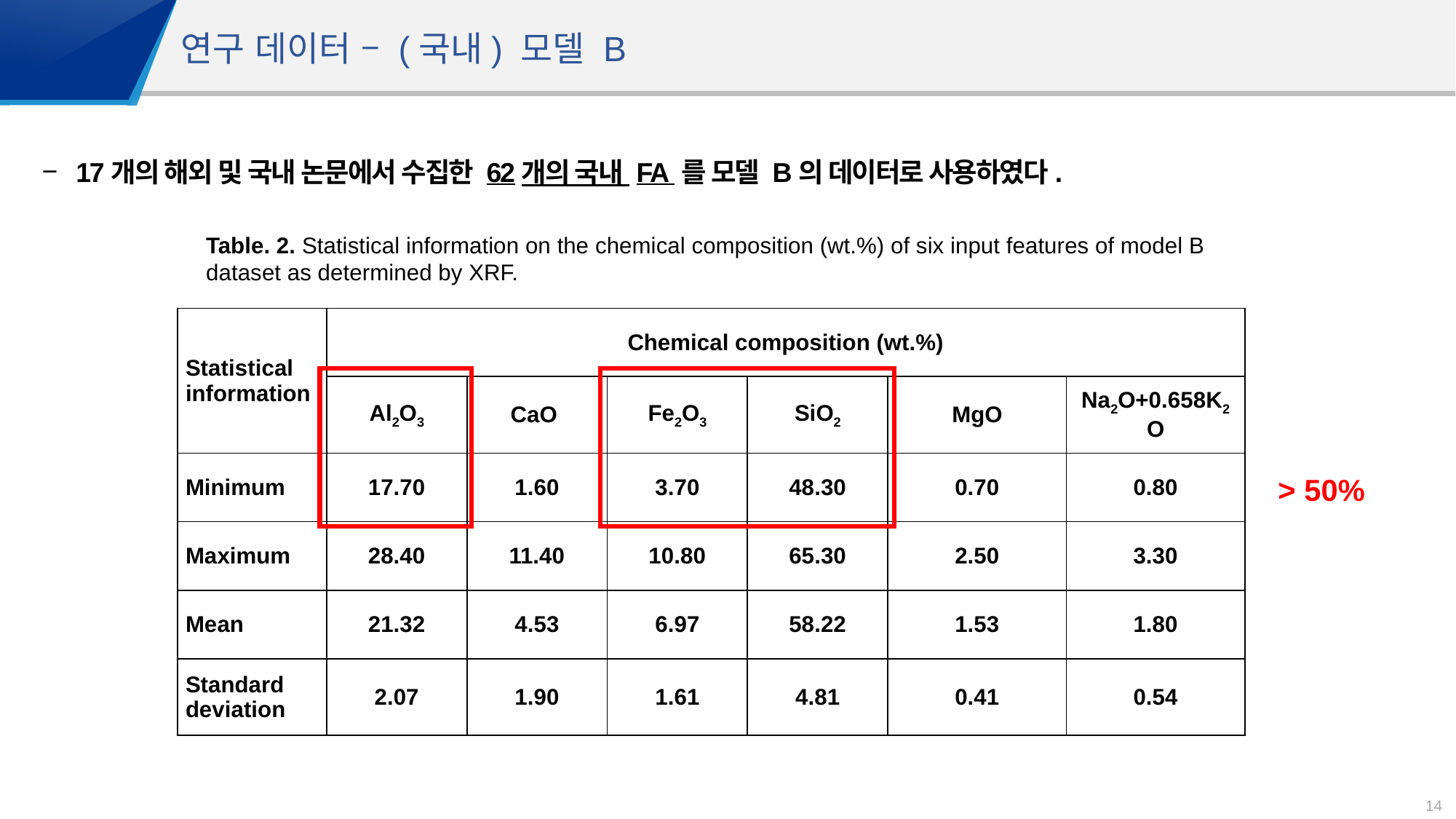

연구 데이터 – (국내) 모델 B
17개의 해외 및 국내 논문에서 수집한 62개의 국내 FA 를 모델 B의 데이터로 사용하였다.
Table. 2. Statistical information on the chemical composition (wt.%) of six input features of model B
dataset as determined by XRF.
| Statistical information | Chemical composition (wt.%) |  |  |  |  |  |
| --- | --- | --- | --- | --- | --- | --- |
|  | Al2O3 | CaO | Fe2O3 | SiO2 | MgO | Na2O+0.658K2O |
| Minimum | 17.70 | 1.60 | 3.70 | 48.30 | 0.70 | 0.80 |
| Maximum | 28.40 | 11.40 | 10.80 | 65.30 | 2.50 | 3.30 |
| Mean | 21.32 | 4.53 | 6.97 | 58.22 | 1.53 | 1.80 |
| Standard deviation | 2.07 | 1.90 | 1.61 | 4.81 | 0.41 | 0.54 |

> 50%